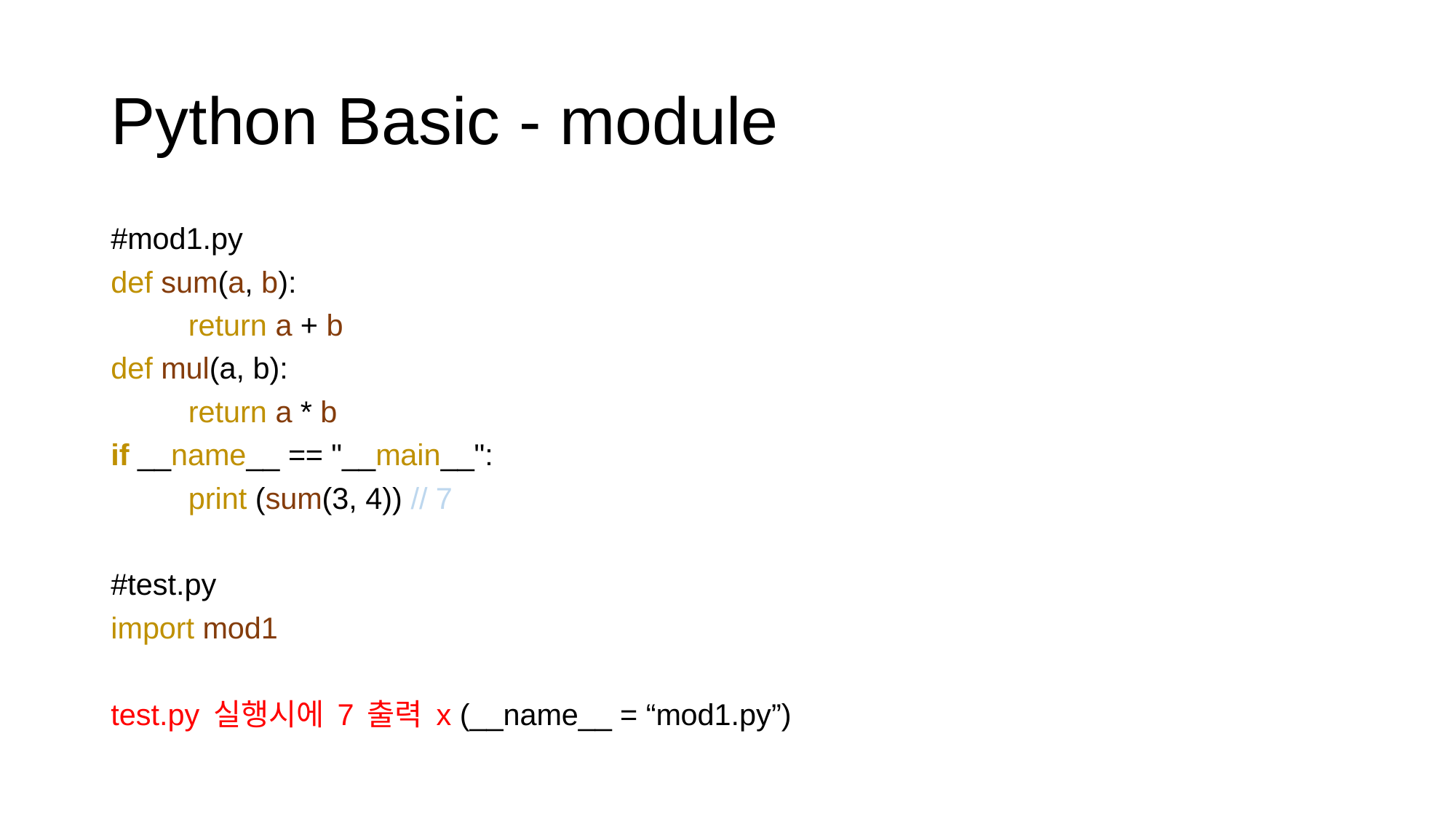

# Python Basic - module
#mod1.py
def sum(a, b):
	return a + b
def mul(a, b):
	return a * b
if __name__ == "__main__":
	print (sum(3, 4)) // 7

#test.py
import mod1

test.py 실행시에 7 출력 x (__name__ = “mod1.py”)